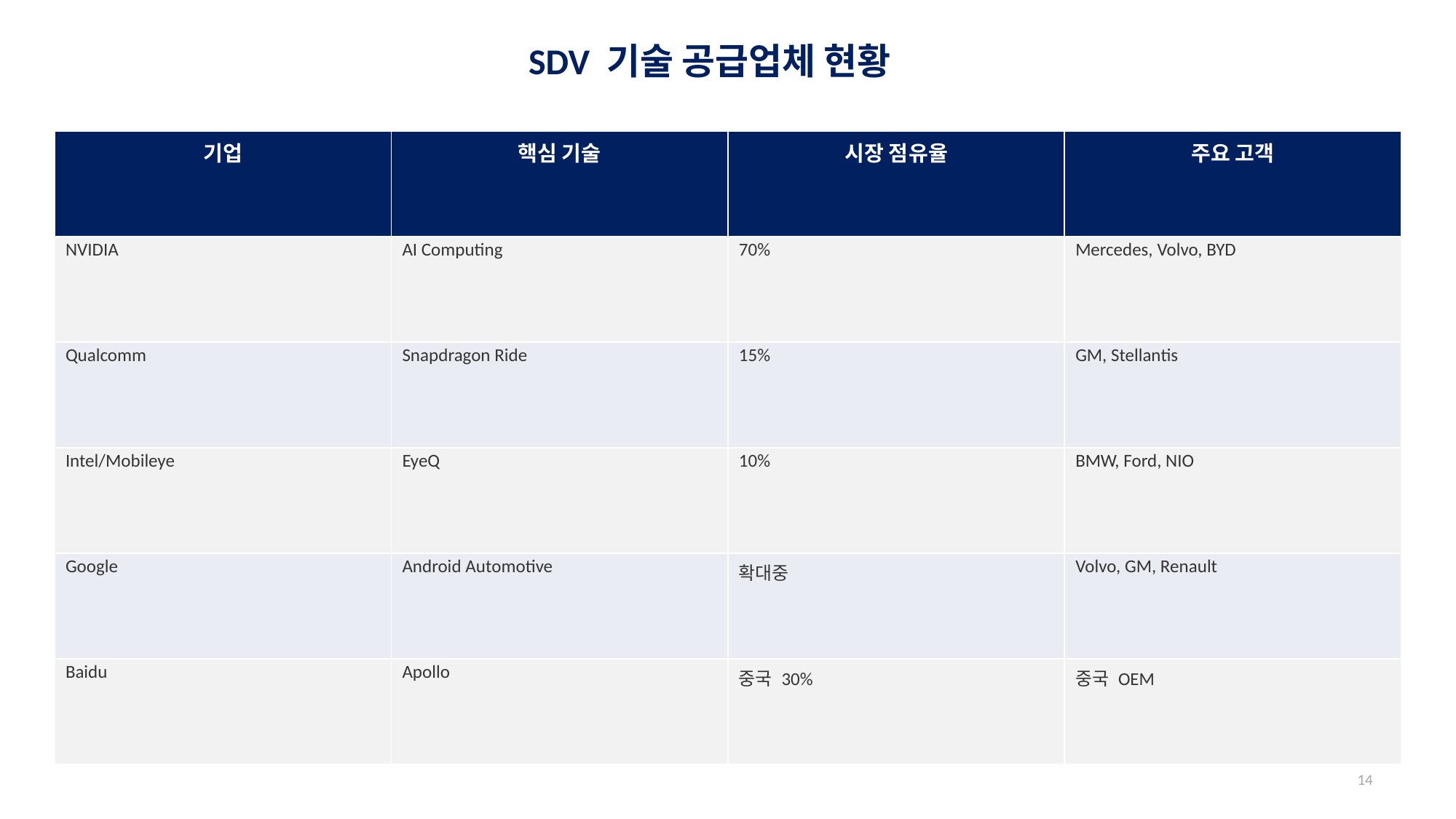

SDV 기술 공급업체 현황
#
| 기업 | 핵심 기술 | 시장 점유율 | 주요 고객 |
| --- | --- | --- | --- |
| NVIDIA | AI Computing | 70% | Mercedes, Volvo, BYD |
| Qualcomm | Snapdragon Ride | 15% | GM, Stellantis |
| Intel/Mobileye | EyeQ | 10% | BMW, Ford, NIO |
| Google | Android Automotive | 확대중 | Volvo, GM, Renault |
| Baidu | Apollo | 중국 30% | 중국 OEM |
14